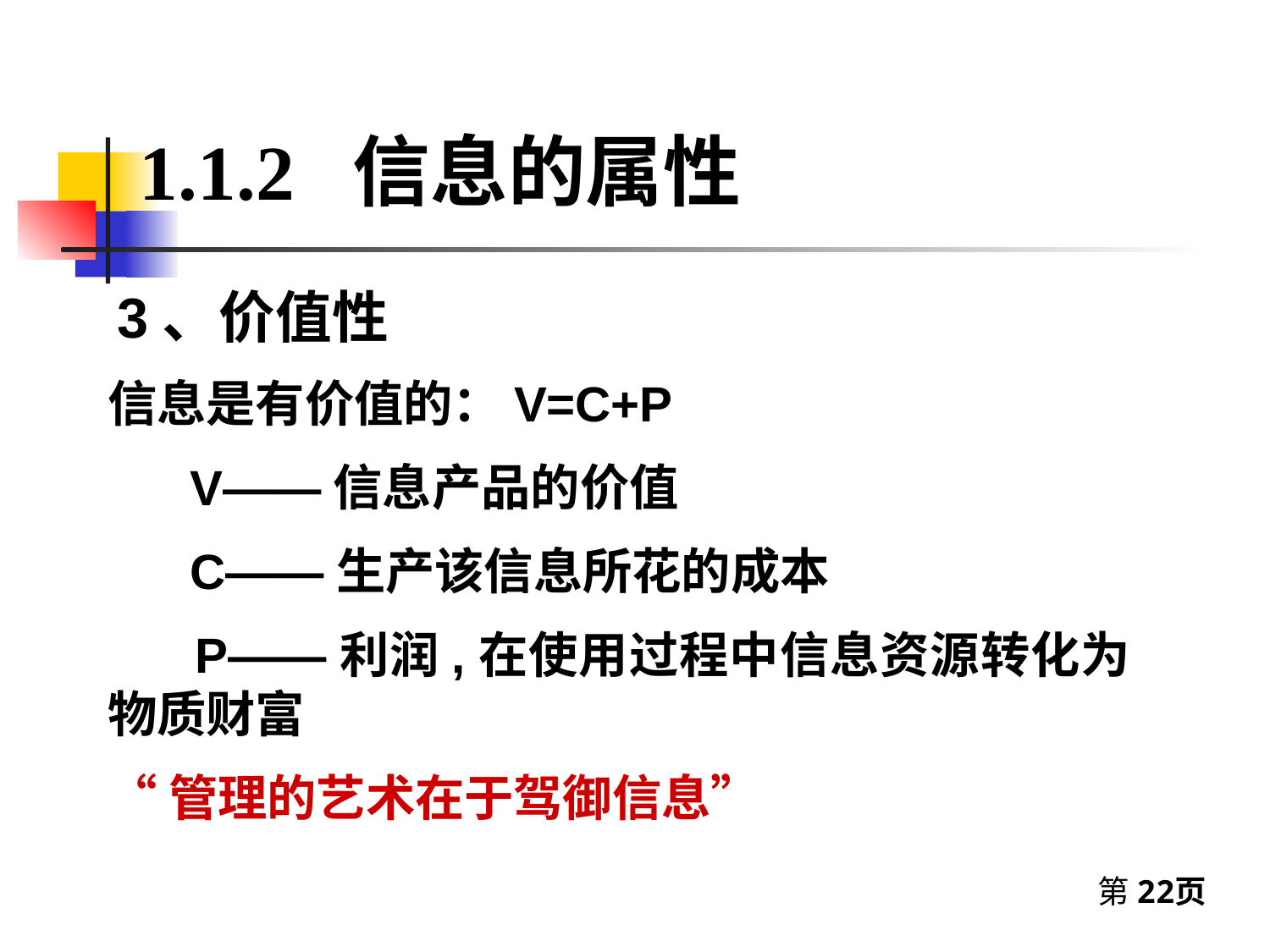

1.1.2  信息的属性
# 3、价值性
信息是有价值的：V=C+P
      V——信息产品的价值
      C——生产该信息所花的成本
      P——利润,在使用过程中信息资源转化为物质财富
“管理的艺术在于驾御信息”